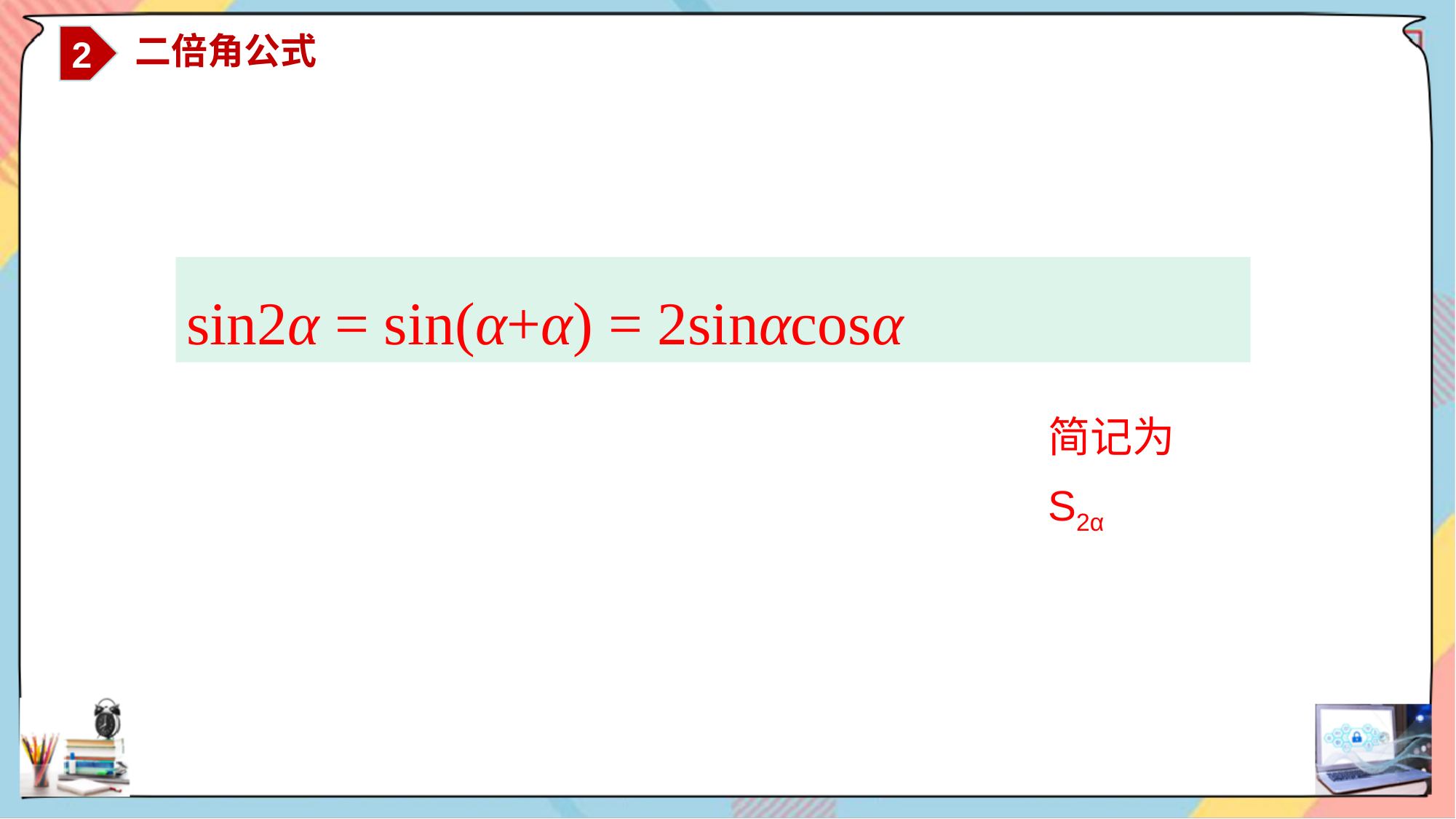

2
 二倍角公式
sin2α = sin(α+α) = 2sinαcosα
简记为S2α